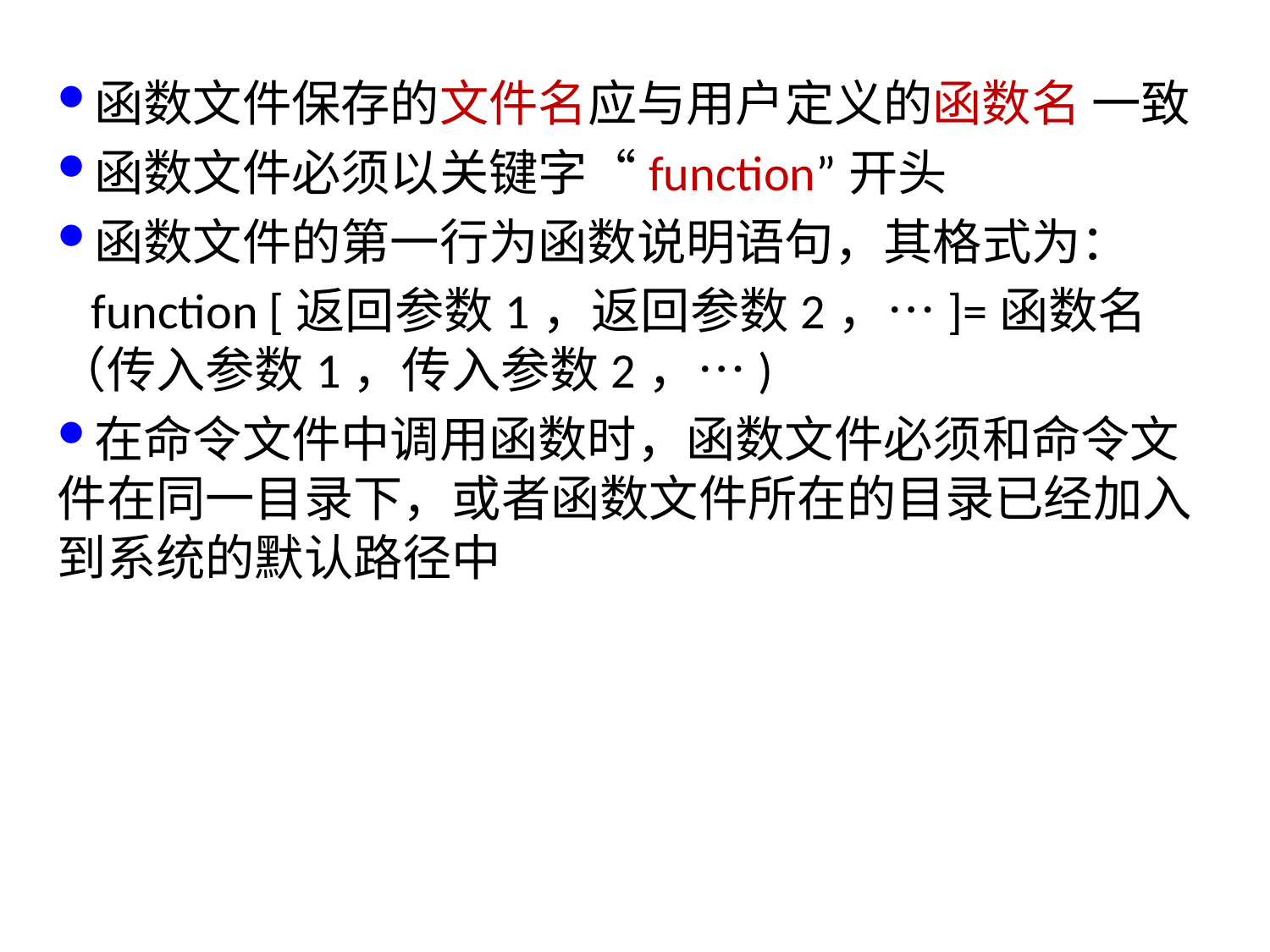

函数文件保存的文件名应与用户定义的函数名 一致
函数文件必须以关键字“function”开头
函数文件的第一行为函数说明语句，其格式为：
   function [返回参数1，返回参数2，…]=函数名（传入参数1，传入参数2，…)
在命令文件中调用函数时，函数文件必须和命令文件在同一目录下，或者函数文件所在的目录已经加入到系统的默认路径中